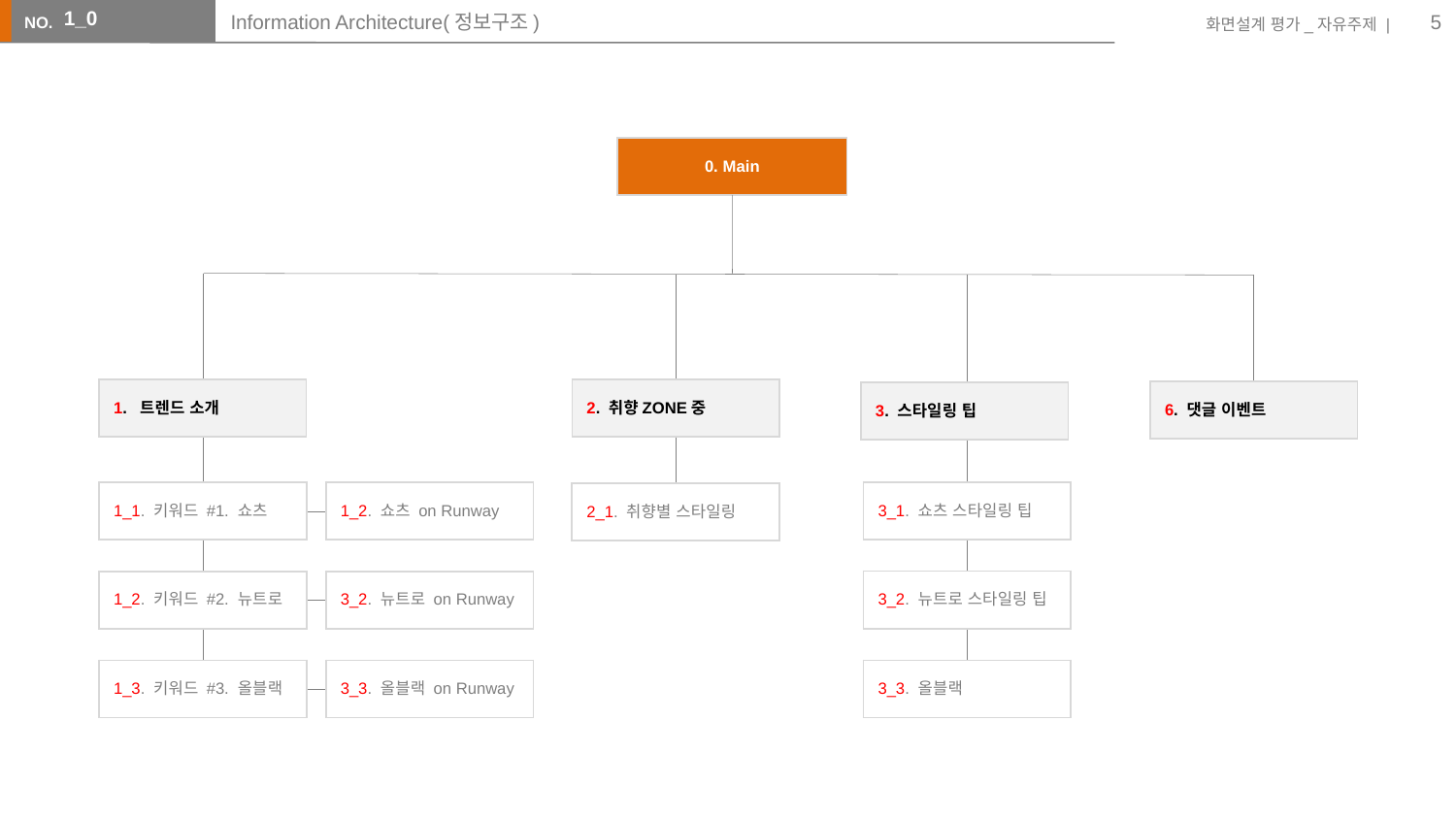

5
1_0
# Information Architecture(정보구조)
| 0. Main |
| --- |
| 2. 취향ZONE중 |
| --- |
| 1. 트렌드 소개 |
| --- |
| 6. 댓글 이벤트 |
| --- |
| 3. 스타일링 팁 |
| --- |
| 3\_1. 쇼츠 스타일링 팁 |
| --- |
| 1\_1. 키워드 #1. 쇼츠 |
| --- |
| 1\_2. 쇼츠 on Runway |
| --- |
| 2\_1. 취향별 스타일링 |
| --- |
| 3\_2. 뉴트로 스타일링 팁 |
| --- |
| 1\_2. 키워드 #2. 뉴트로 |
| --- |
| 3\_2. 뉴트로 on Runway |
| --- |
| 3\_3. 올블랙 |
| --- |
| 1\_3. 키워드 #3. 올블랙 |
| --- |
| 3\_3. 올블랙 on Runway |
| --- |